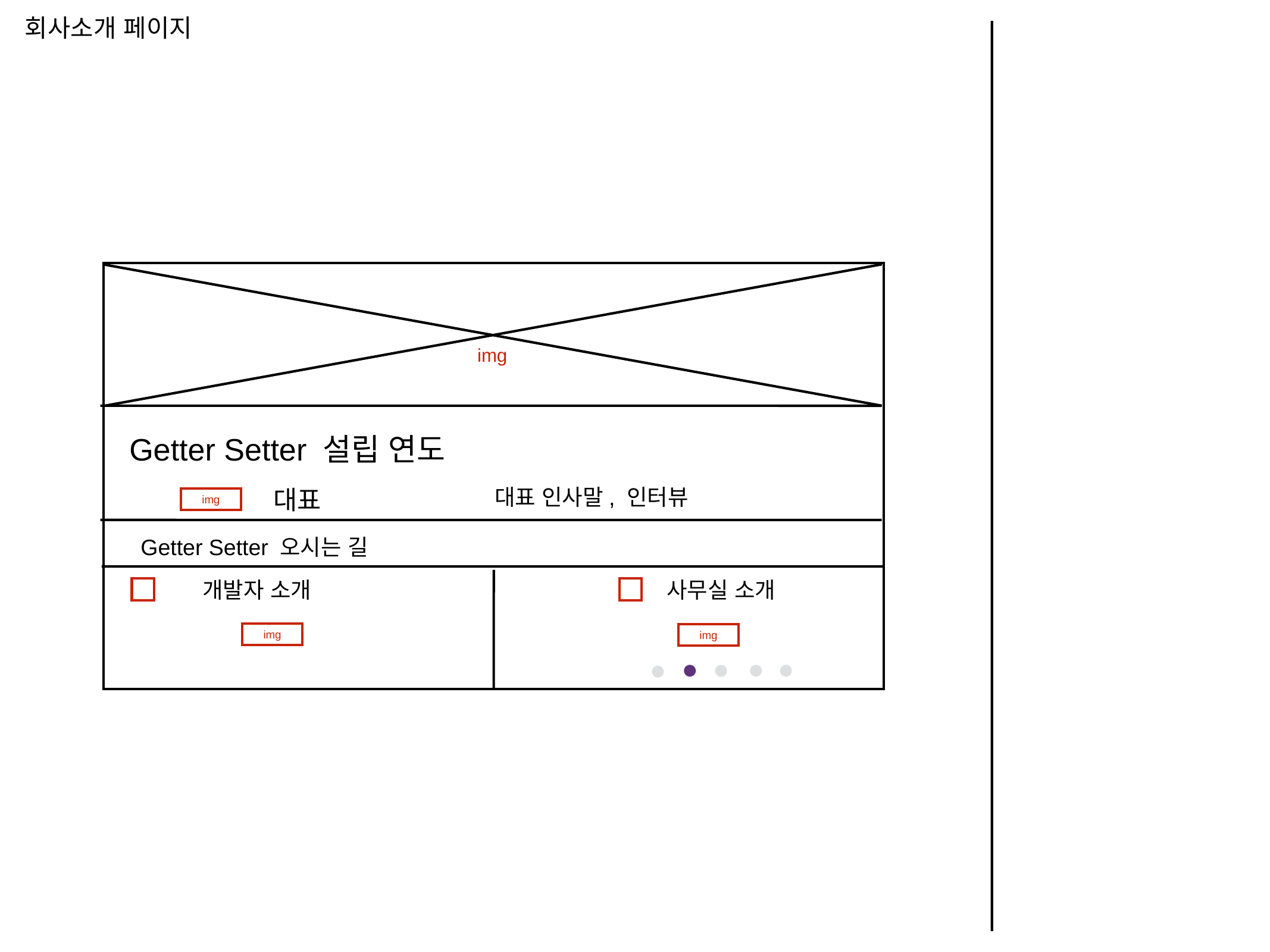

회사소개 페이지

img

Getter Setter 설립 연도
대표 인사말, 인터뷰
대표
img

Getter Setter 오시는 길

사무실 소개
개발자 소개

img
img